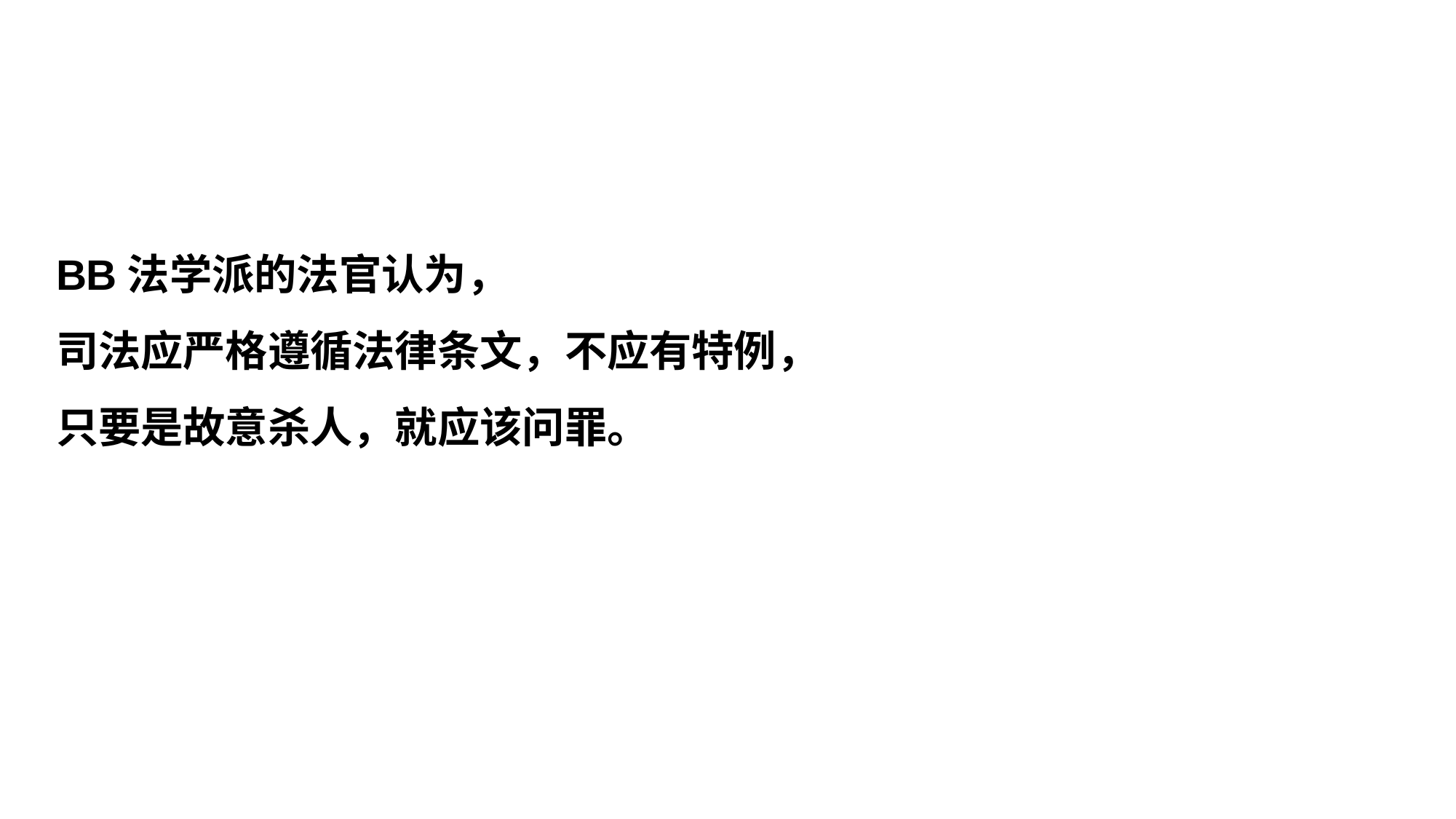

BB法学派的法官认为，
司法应严格遵循法律条文，不应有特例，
只要是故意杀人，就应该问罪。